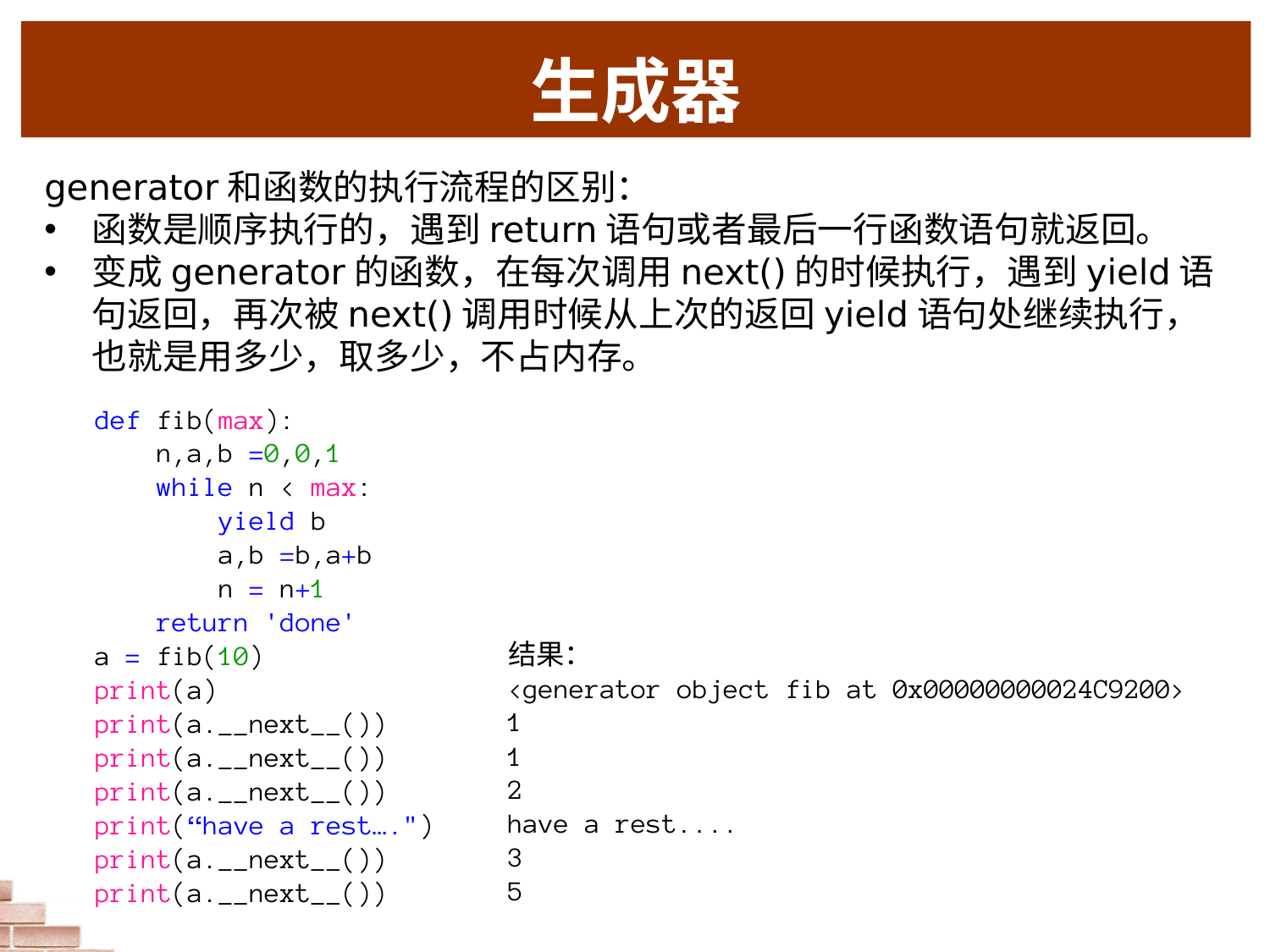

# 生成器
generator和函数的执行流程的区别：
函数是顺序执行的，遇到return语句或者最后一行函数语句就返回。
变成generator的函数，在每次调用next()的时候执行，遇到yield语句返回，再次被next()调用时候从上次的返回yield语句处继续执行，也就是用多少，取多少，不占内存。
def fib(max):
    n,a,b =0,0,1
    while n < max:
        yield b
        a,b =b,a+b
        n = n+1
    return 'done'
a = fib(10)
print(a)
print(a.__next__())
print(a.__next__())
print(a.__next__())
print(“have a rest….")
print(a.__next__())
print(a.__next__())
结果：
<generator object fib at 0x00000000024C9200>
1
1
2
have a rest....
3
5